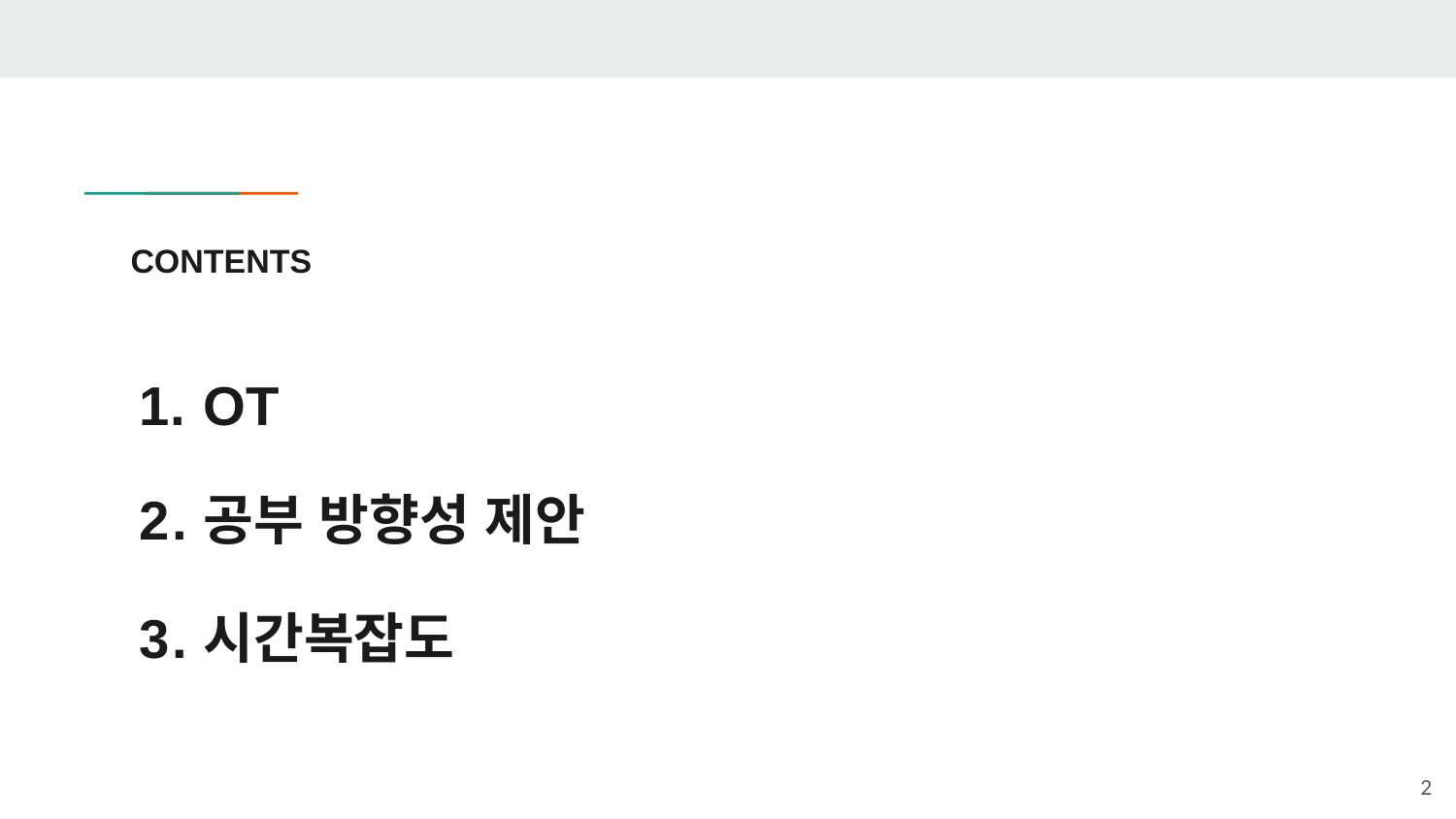

# CONTENTS
OT
공부 방향성 제안
시간복잡도

2